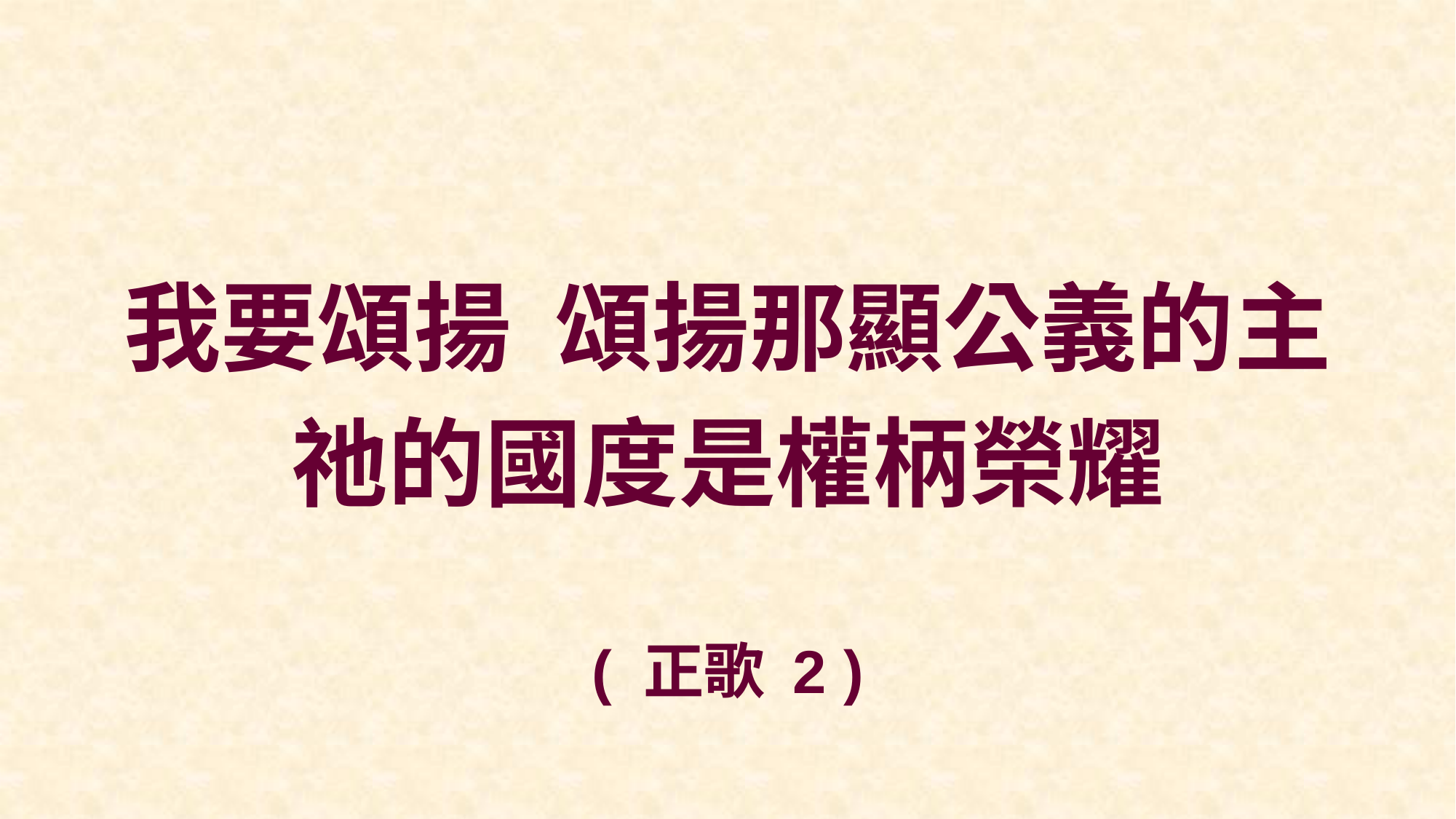

我要頌揚  頌揚那顯公義的主
祂的國度是權柄榮耀
( 正歌 2 )